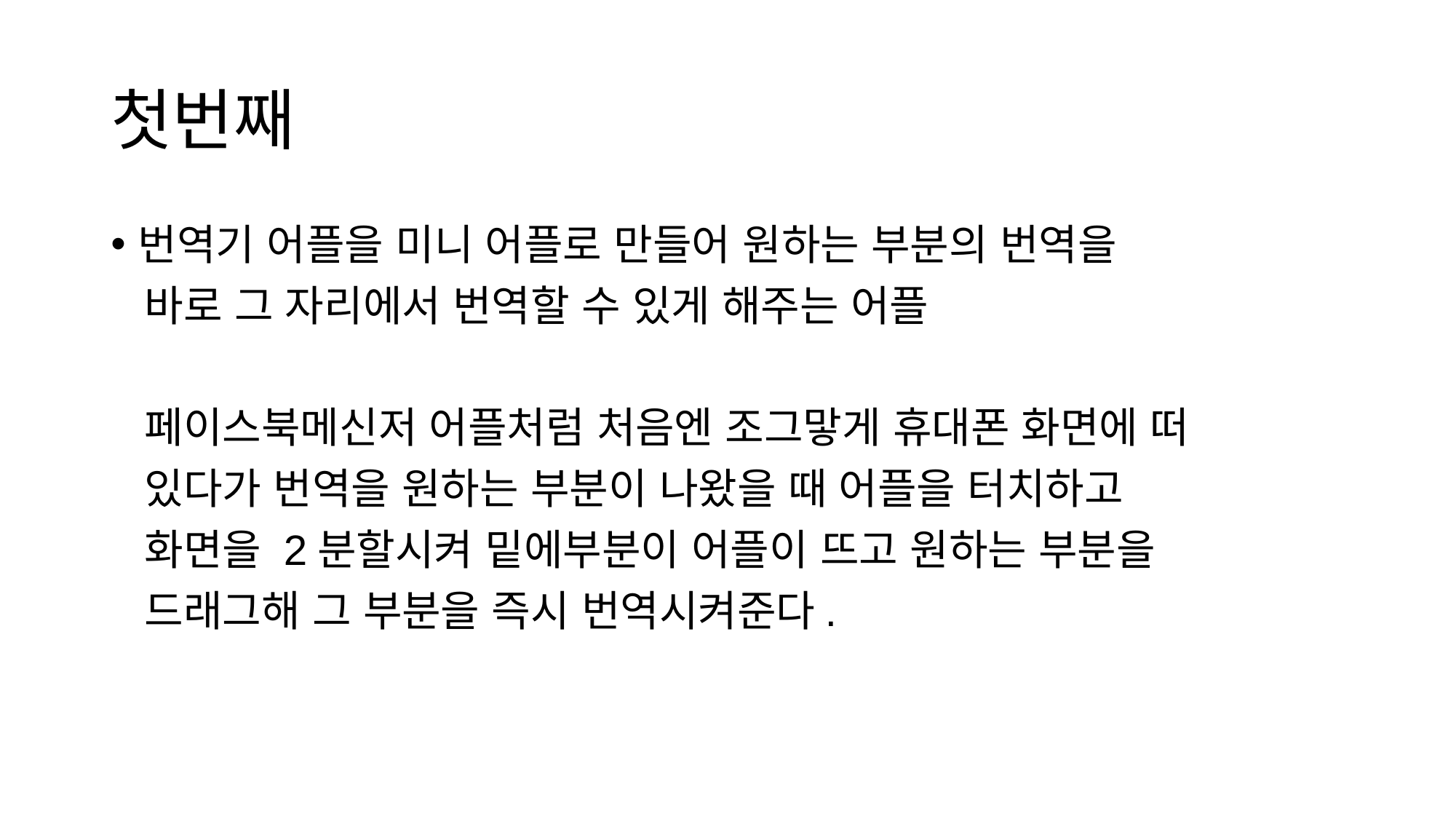

# 첫번째
번역기 어플을 미니 어플로 만들어 원하는 부분의 번역을
  바로 그 자리에서 번역할 수 있게 해주는 어플

  페이스북메신저 어플처럼 처음엔 조그맣게 휴대폰 화면에 떠
  있다가 번역을 원하는 부분이 나왔을 때 어플을 터치하고
  화면을 2분할시켜 밑에부분이 어플이 뜨고 원하는 부분을
  드래그해 그 부분을 즉시 번역시켜준다.